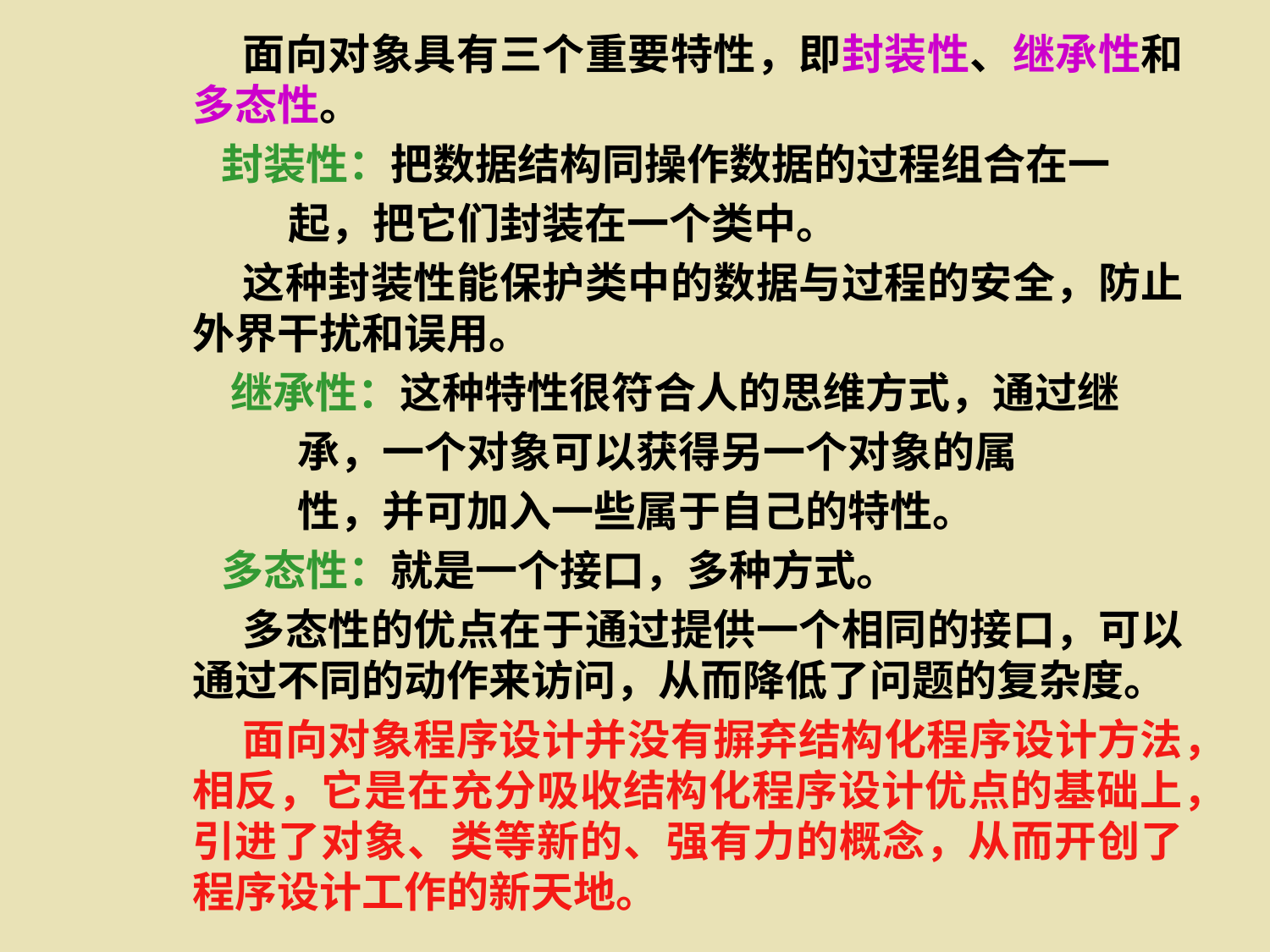

面向对象具有三个重要特性，即封装性、继承性和多态性。
  封装性：把数据结构同操作数据的过程组合在一
         起，把它们封装在一个类中。
    这种封装性能保护类中的数据与过程的安全，防止外界干扰和误用。
   继承性：这种特性很符合人的思维方式，通过继
          承，一个对象可以获得另一个对象的属
          性，并可加入一些属于自己的特性。
  多态性：就是一个接口，多种方式。
    多态性的优点在于通过提供一个相同的接口，可以通过不同的动作来访问，从而降低了问题的复杂度。
    面向对象程序设计并没有摒弃结构化程序设计方法，相反，它是在充分吸收结构化程序设计优点的基础上，引进了对象、类等新的、强有力的概念，从而开创了程序设计工作的新天地。